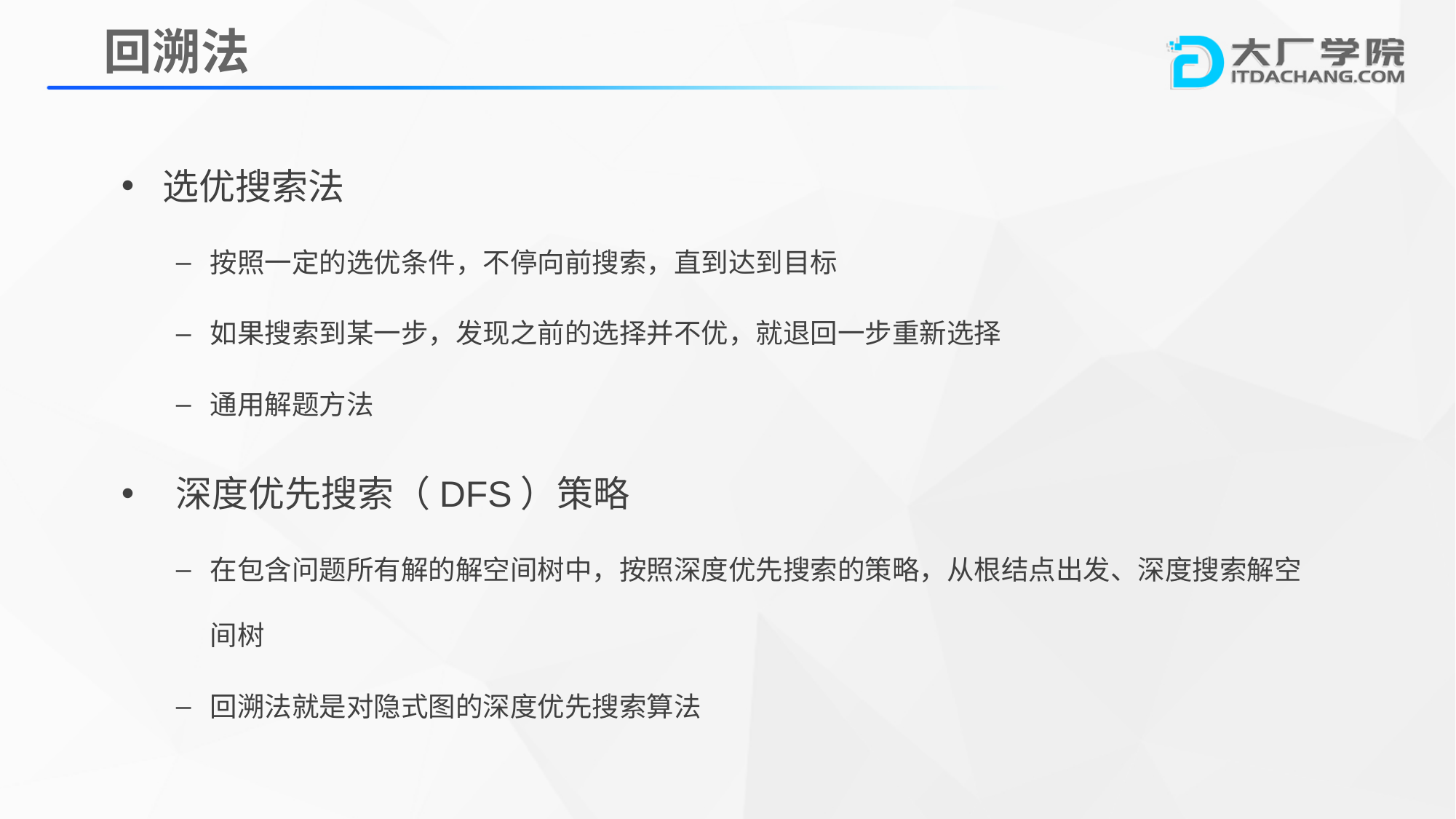

回溯法
选优搜索法
按照一定的选优条件，不停向前搜索，直到达到目标
如果搜索到某一步，发现之前的选择并不优，就退回一步重新选择
通用解题方法
深度优先搜索（DFS）策略
在包含问题所有解的解空间树中，按照深度优先搜索的策略，从根结点出发、深度搜索解空间树
回溯法就是对隐式图的深度优先搜索算法